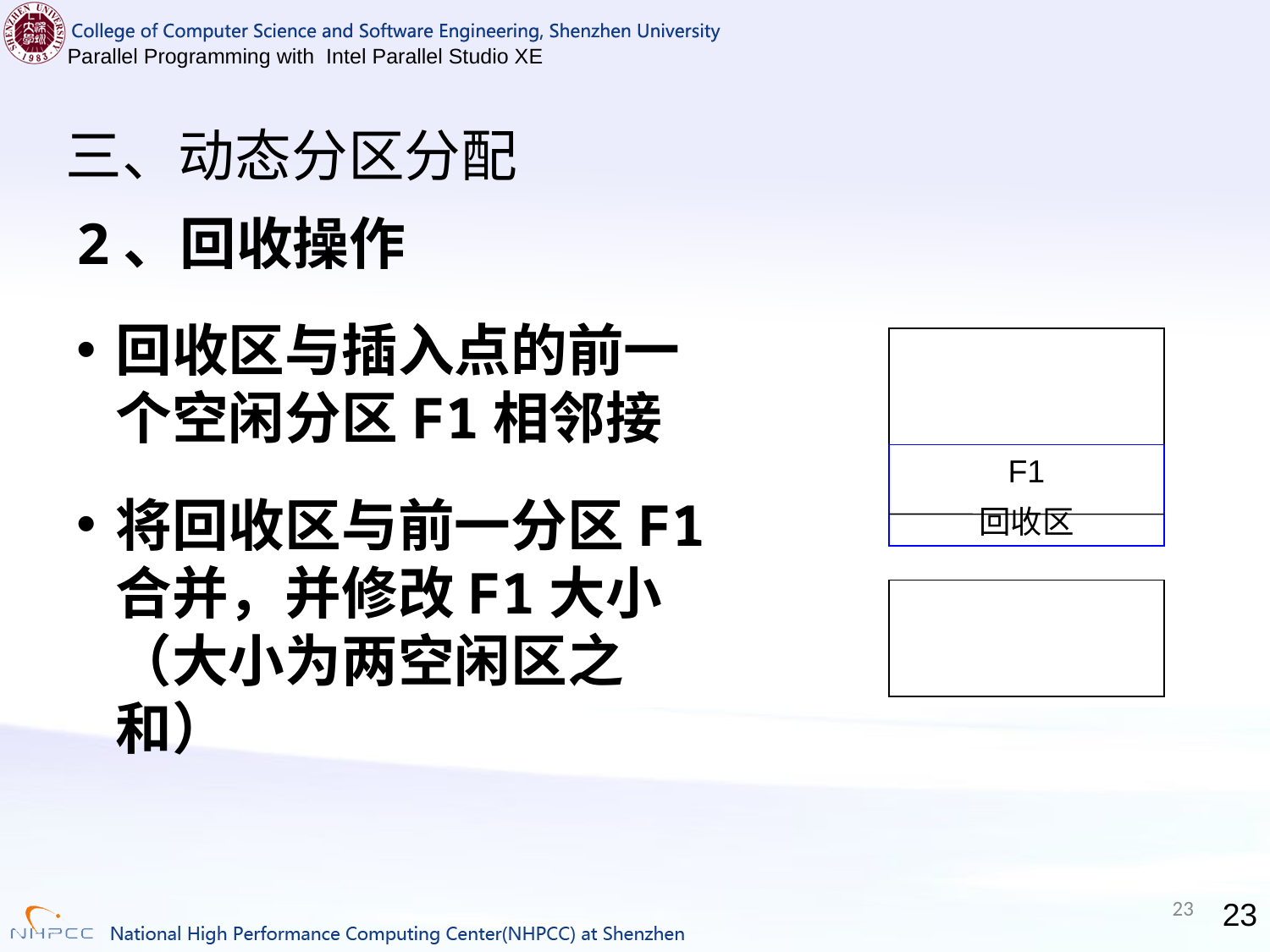

# 三、动态分区分配
2、回收操作
回收区与插入点的前一个空闲分区F1相邻接
将回收区与前一分区F1合并，并修改F1大小（大小为两空闲区之和）

F1
回收区

23
23